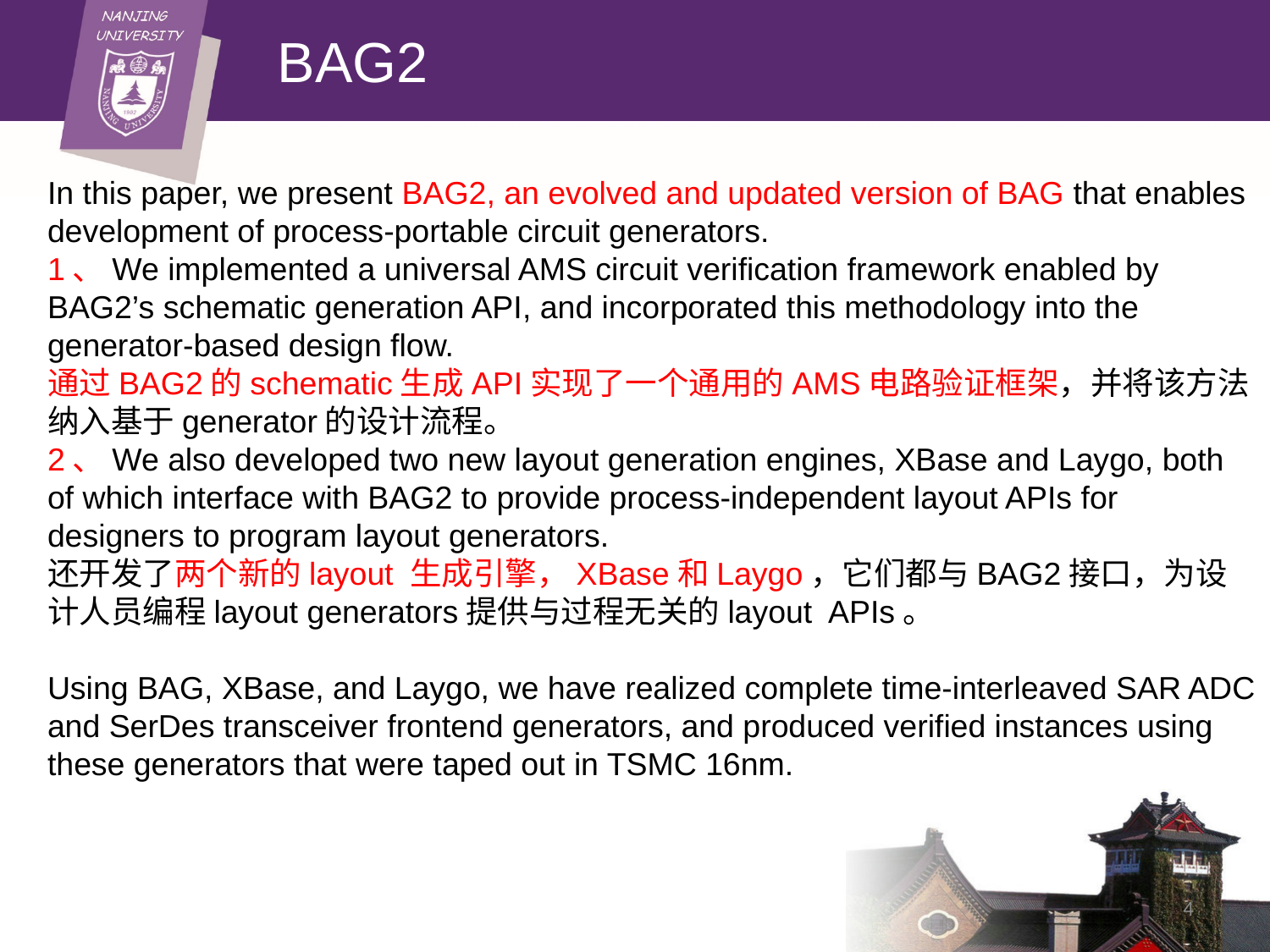

# BAG2
In this paper, we present BAG2, an evolved and updated version of BAG that enables development of process-portable circuit generators.
1、We implemented a universal AMS circuit verification framework enabled by BAG2’s schematic generation API, and incorporated this methodology into the generator-based design flow.
通过BAG2的schematic生成API实现了一个通用的AMS电路验证框架，并将该方法纳入基于generator的设计流程。
2、We also developed two new layout generation engines, XBase and Laygo, both of which interface with BAG2 to provide process-independent layout APIs for designers to program layout generators.
还开发了两个新的layout 生成引擎，XBase和Laygo，它们都与BAG2接口，为设计人员编程layout generators提供与过程无关的layout  APIs。

Using BAG, XBase, and Laygo, we have realized complete time-interleaved SAR ADC and SerDes transceiver frontend generators, and produced verified instances using these generators that were taped out in TSMC 16nm.
4